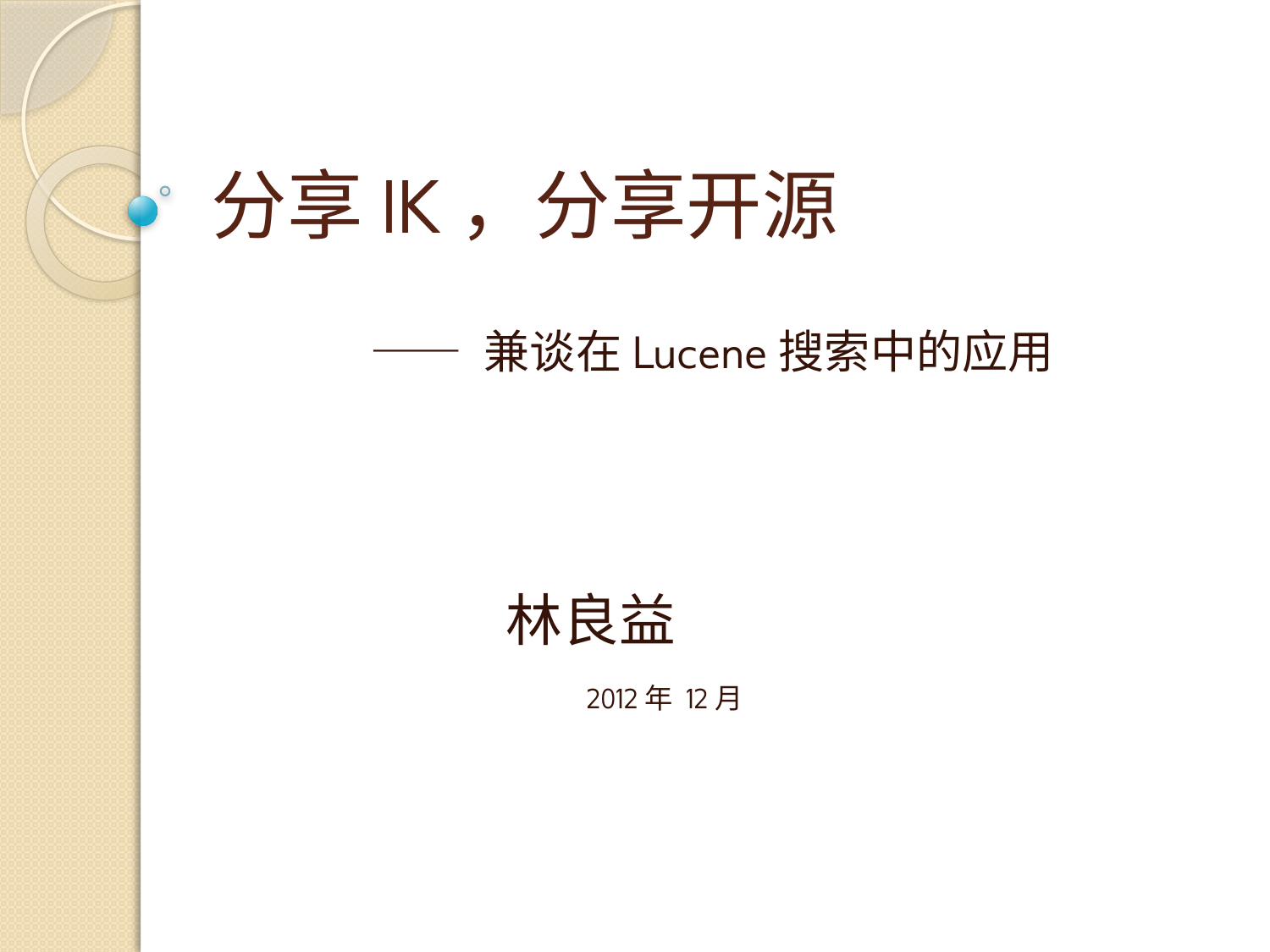

# 分享IK，分享开源

               —— 兼谈在Lucene搜索中的应用

                           林良益
                           2012年 12月